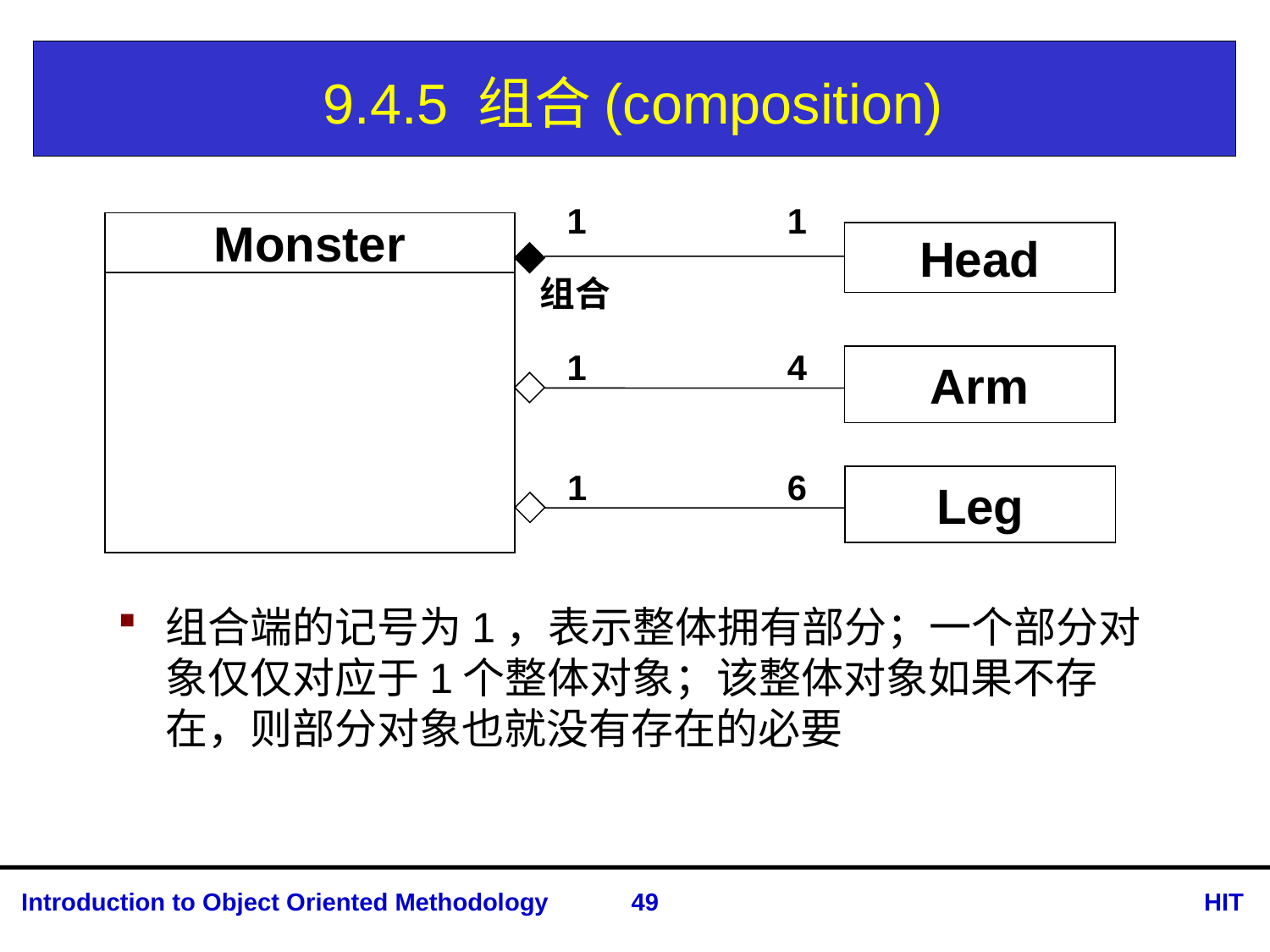

# 9.4.5 组合(composition)
1
1
Monster
Head

组合

1
4
Arm

1
6
Leg

组合端的记号为1，表示整体拥有部分；一个部分对象仅仅对应于1个整体对象；该整体对象如果不存在，则部分对象也就没有存在的必要